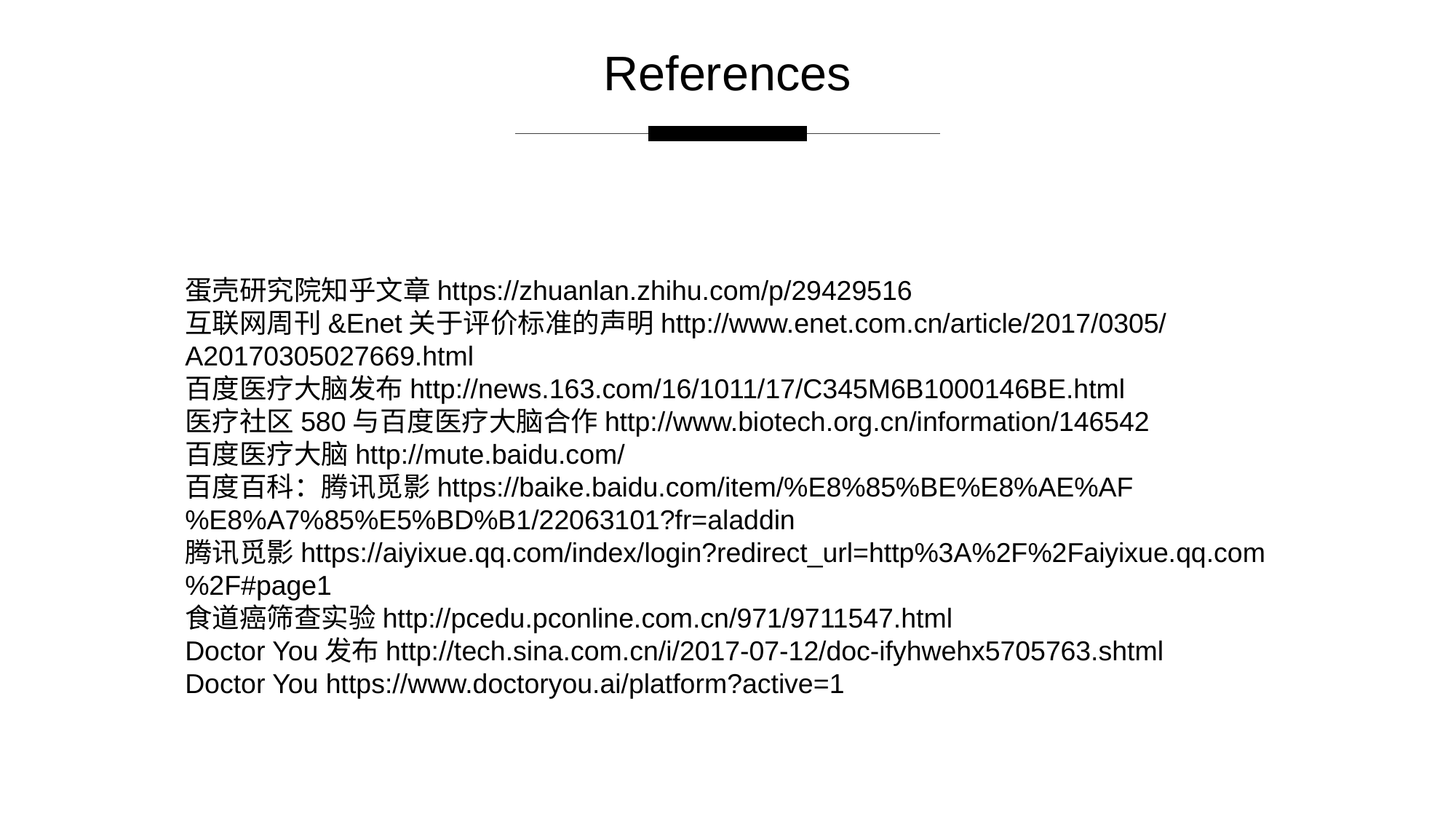

References
蛋壳研究院知乎文章https://zhuanlan.zhihu.com/p/29429516
互联网周刊&Enet关于评价标准的声明http://www.enet.com.cn/article/2017/0305/A20170305027669.html
百度医疗大脑发布http://news.163.com/16/1011/17/C345M6B1000146BE.html
医疗社区580与百度医疗大脑合作http://www.biotech.org.cn/information/146542
百度医疗大脑http://mute.baidu.com/
百度百科：腾讯觅影https://baike.baidu.com/item/%E8%85%BE%E8%AE%AF%E8%A7%85%E5%BD%B1/22063101?fr=aladdin
腾讯觅影https://aiyixue.qq.com/index/login?redirect_url=http%3A%2F%2Faiyixue.qq.com%2F#page1
食道癌筛查实验http://pcedu.pconline.com.cn/971/9711547.html
Doctor You发布http://tech.sina.com.cn/i/2017-07-12/doc-ifyhwehx5705763.shtml
Doctor You https://www.doctoryou.ai/platform?active=1